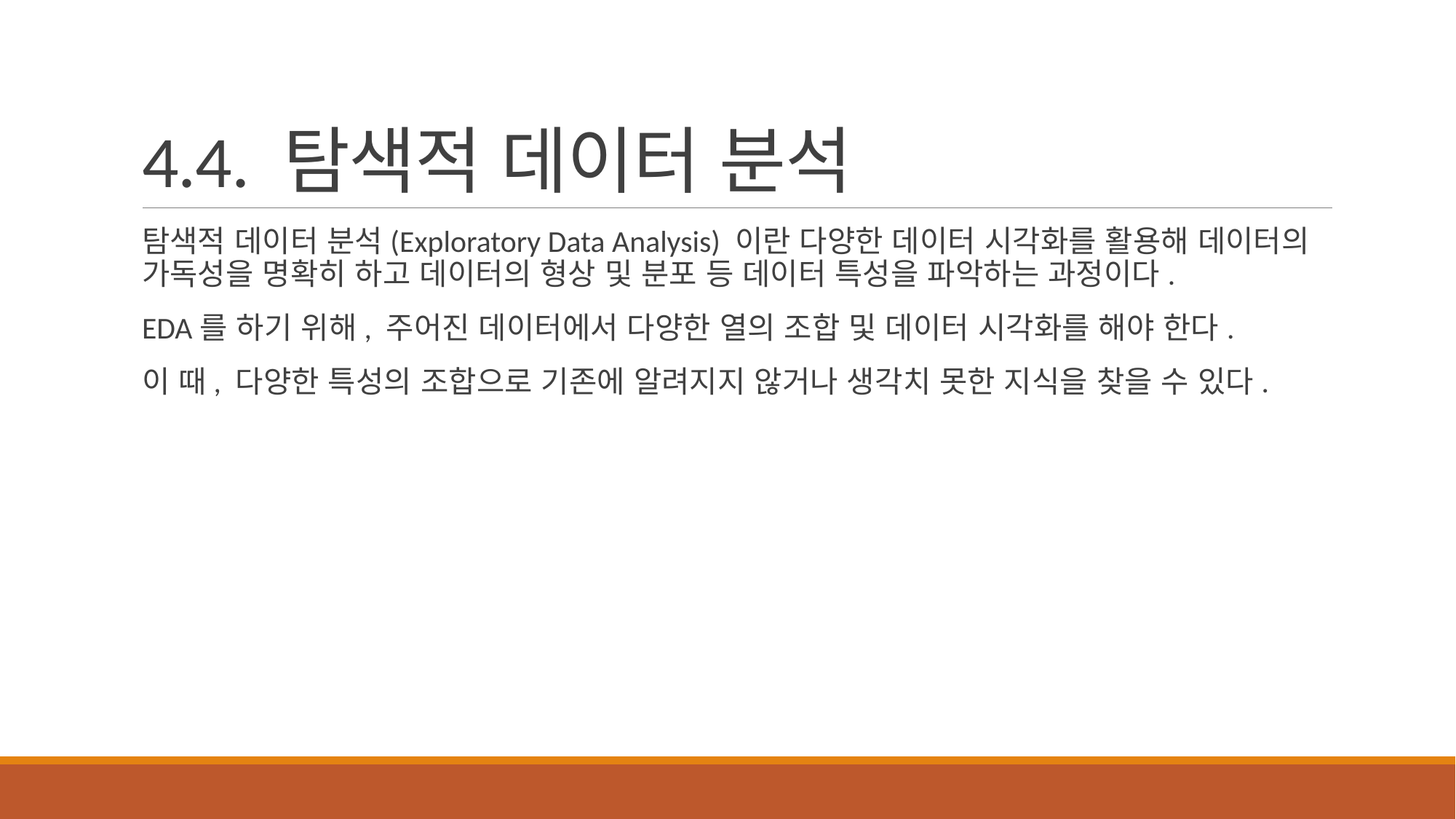

# 4.4. 탐색적 데이터 분석
탐색적 데이터 분석(Exploratory Data Analysis) 이란 다양한 데이터 시각화를 활용해 데이터의 가독성을 명확히 하고 데이터의 형상 및 분포 등 데이터 특성을 파악하는 과정이다.
EDA를 하기 위해, 주어진 데이터에서 다양한 열의 조합 및 데이터 시각화를 해야 한다.
이 때, 다양한 특성의 조합으로 기존에 알려지지 않거나 생각치 못한 지식을 찾을 수 있다.